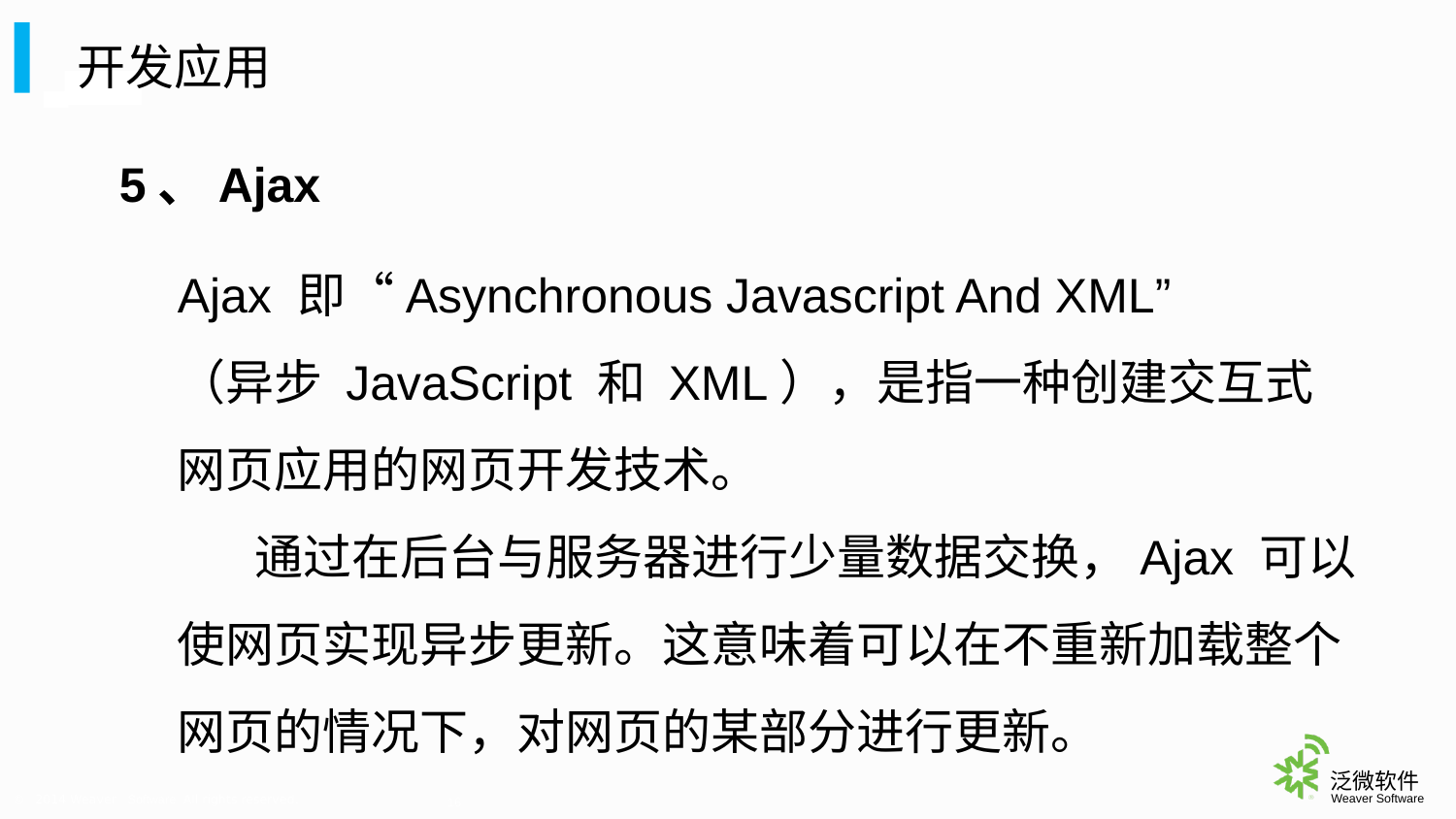

开发应用
5、Ajax
Ajax 即“Asynchronous Javascript And XML”
（异步 JavaScript 和 XML），是指一种创建交互式网页应用的网页开发技术。
      通过在后台与服务器进行少量数据交换，Ajax 可以使网页实现异步更新。这意味着可以在不重新加载整个网页的情况下，对网页的某部分进行更新。